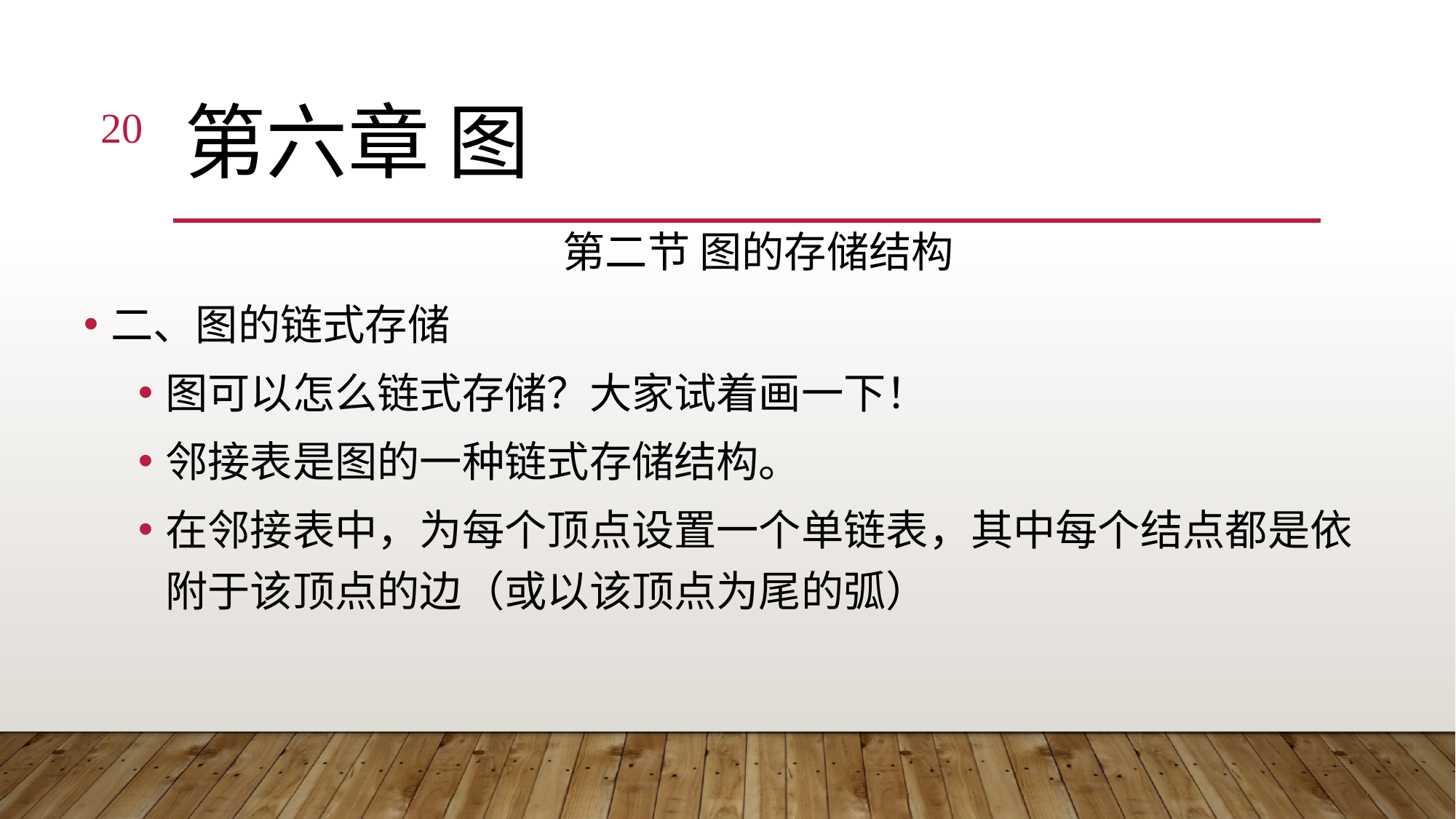

20
# 第六章 图
第二节 图的存储结构
二、图的链式存储
图可以怎么链式存储？大家试着画一下！
邻接表是图的一种链式存储结构。
在邻接表中，为每个顶点设置一个单链表，其中每个结点都是依附于该顶点的边（或以该顶点为尾的弧）